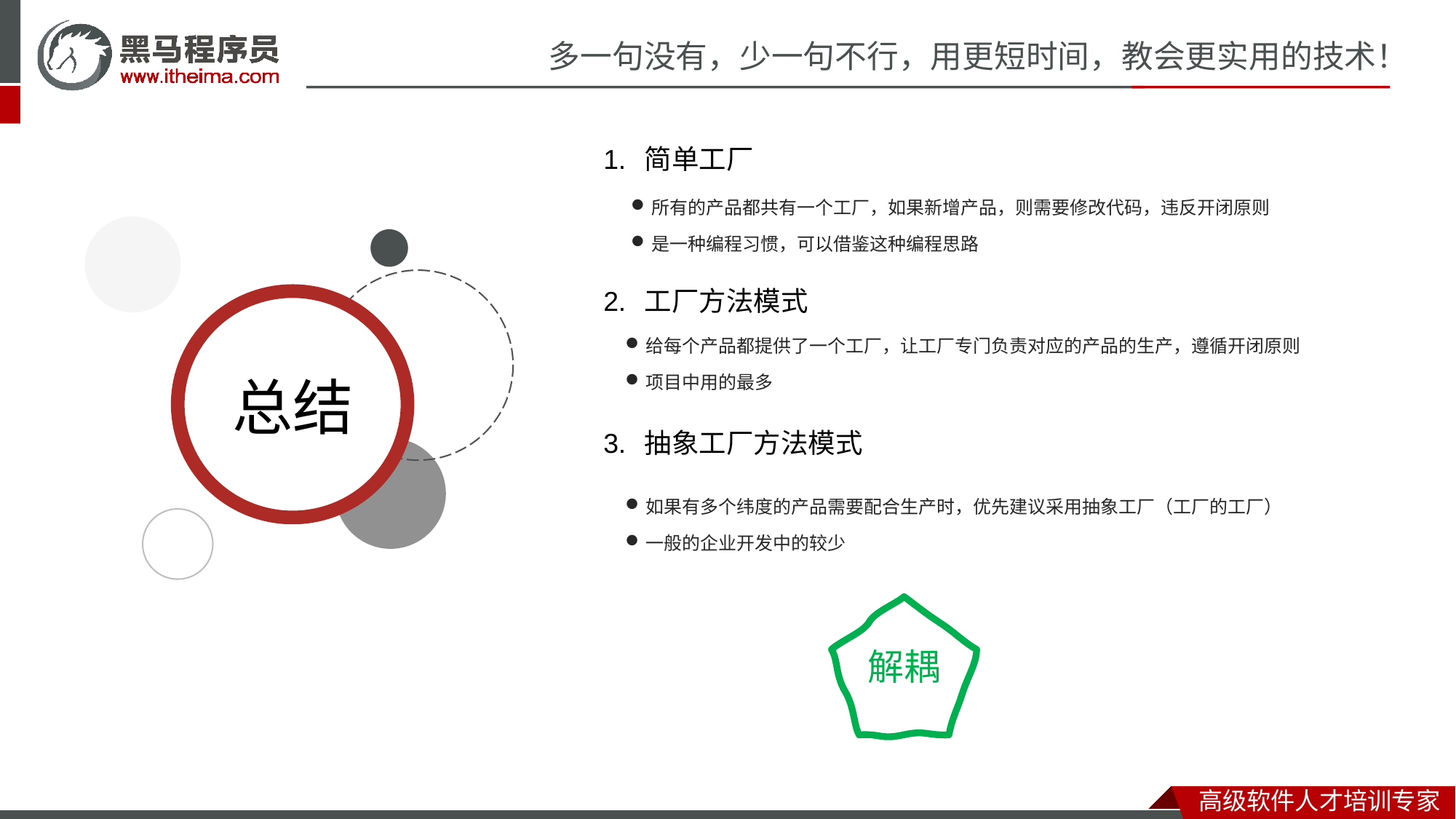

简单工厂

工厂方法模式

抽象工厂方法模式
所有的产品都共有一个工厂，如果新增产品，则需要修改代码，违反开闭原则
是一种编程习惯，可以借鉴这种编程思路
给每个产品都提供了一个工厂，让工厂专门负责对应的产品的生产，遵循开闭原则
项目中用的最多
如果有多个纬度的产品需要配合生产时，优先建议采用抽象工厂（工厂的工厂）
一般的企业开发中的较少
解耦